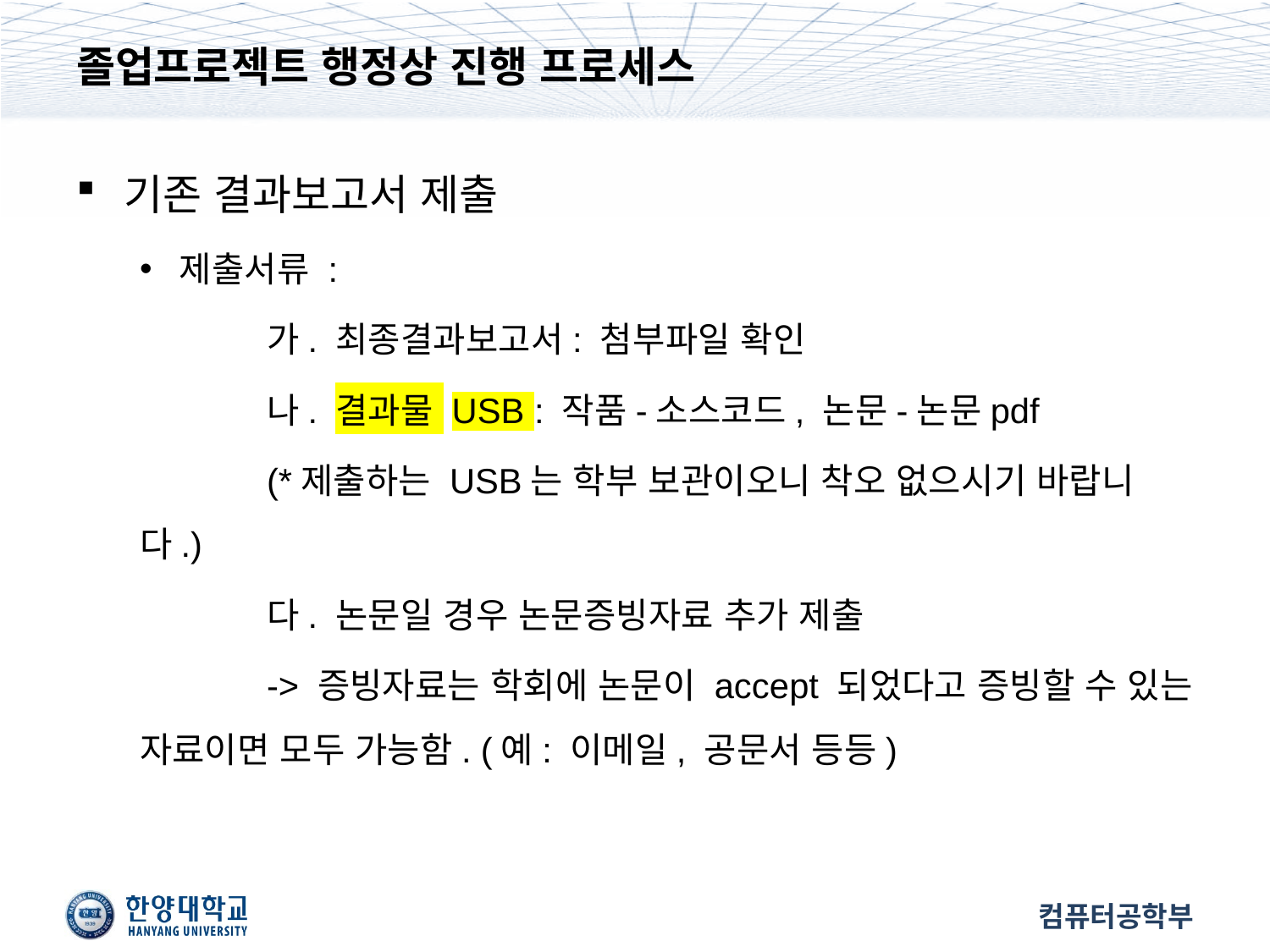

# 졸업프로젝트 행정상 진행 프로세스
기존 결과보고서 제출
제출서류 :
	가. 최종결과보고서: 첨부파일 확인
	나. 결과물 USB : 작품-소스코드, 논문-논문pdf
	(*제출하는 USB는 학부 보관이오니 착오 없으시기 바랍니다.)
	다. 논문일 경우 논문증빙자료 추가 제출
	-> 증빙자료는 학회에 논문이 accept 되었다고 증빙할 수 있는 자료이면 모두 가능함. (예: 이메일, 공문서 등등)